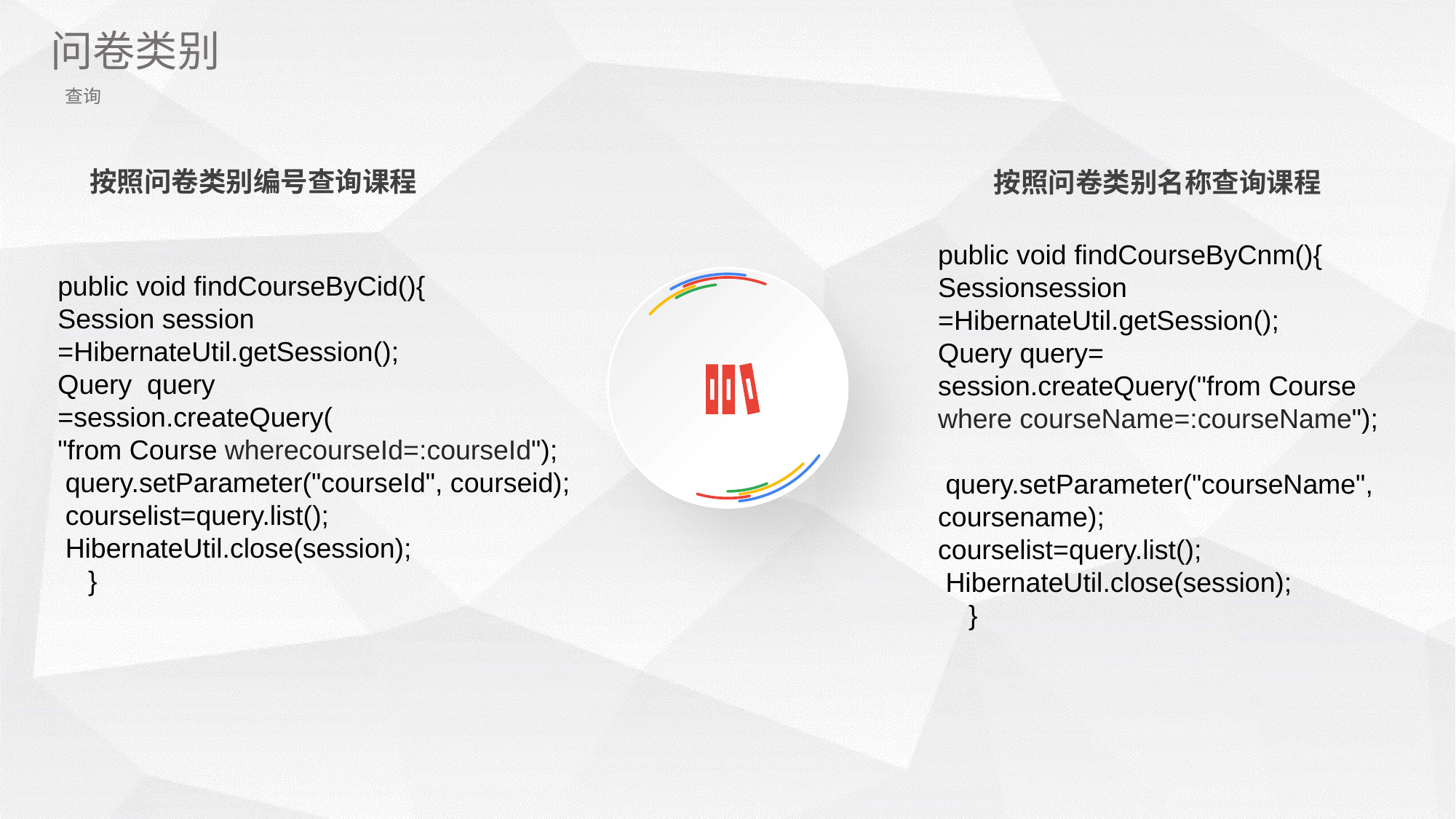

问卷类别
查询
按照问卷类别编号查询课程
按照问卷类别名称查询课程
public void findCourseByCnm(){
Sessionsession
=HibernateUtil.getSession();
Query query=
session.createQuery("from Course where courseName=:courseName");

 query.setParameter("courseName", coursename);
courselist=query.list();
 HibernateUtil.close(session);
    }
public void findCourseByCid(){
Session session
=HibernateUtil.getSession();
Query  query
=session.createQuery(
"from Course wherecourseId=:courseId");
 query.setParameter("courseId", courseid);
 courselist=query.list();
 HibernateUtil.close(session);
    }